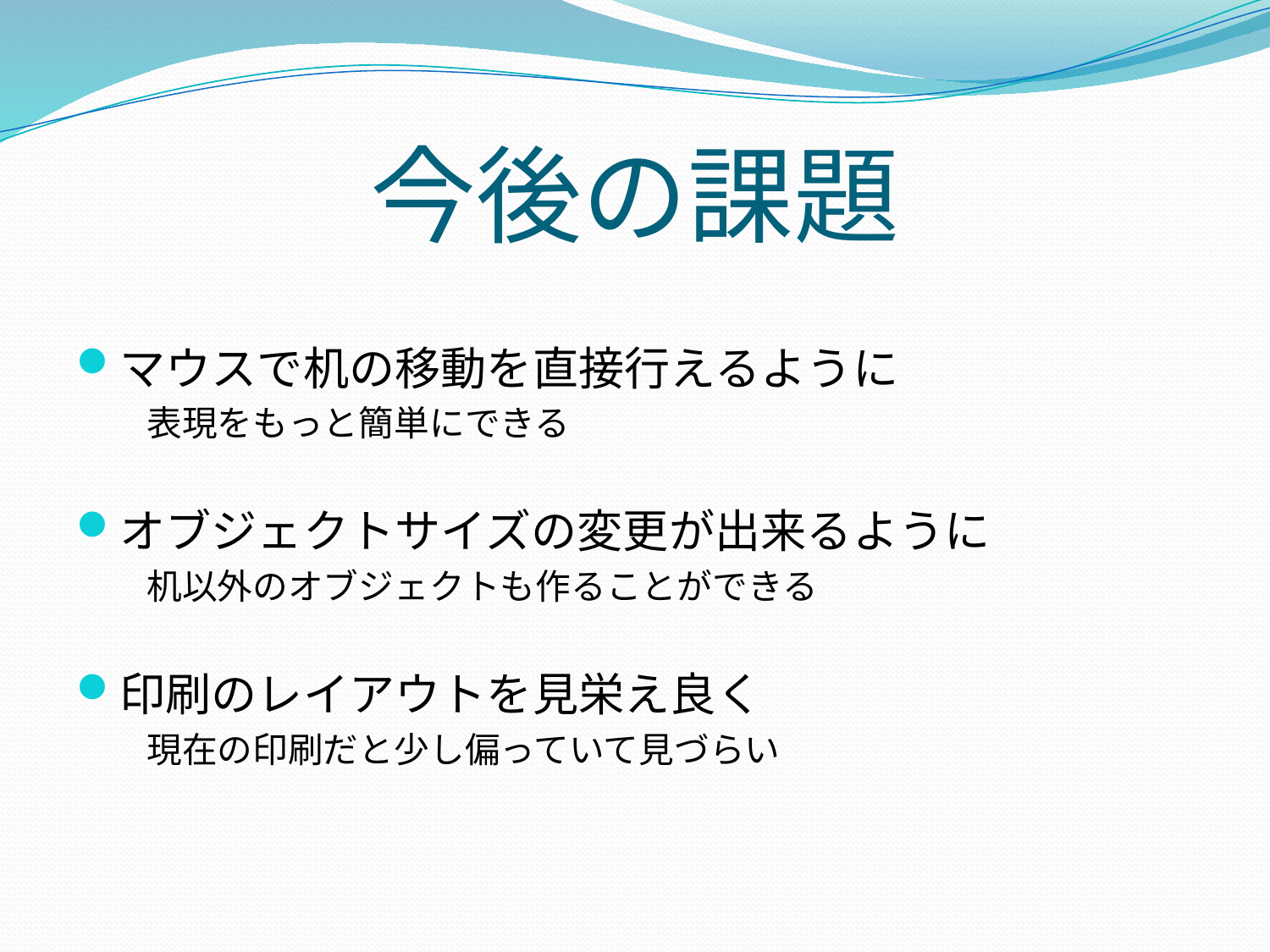

# 今後の課題

マウスで机の移動を直接行えるように
　　表現をもっと簡単にできる

オブジェクトサイズの変更が出来るように
　　机以外のオブジェクトも作ることができる

印刷のレイアウトを見栄え良く
　　現在の印刷だと少し偏っていて見づらい